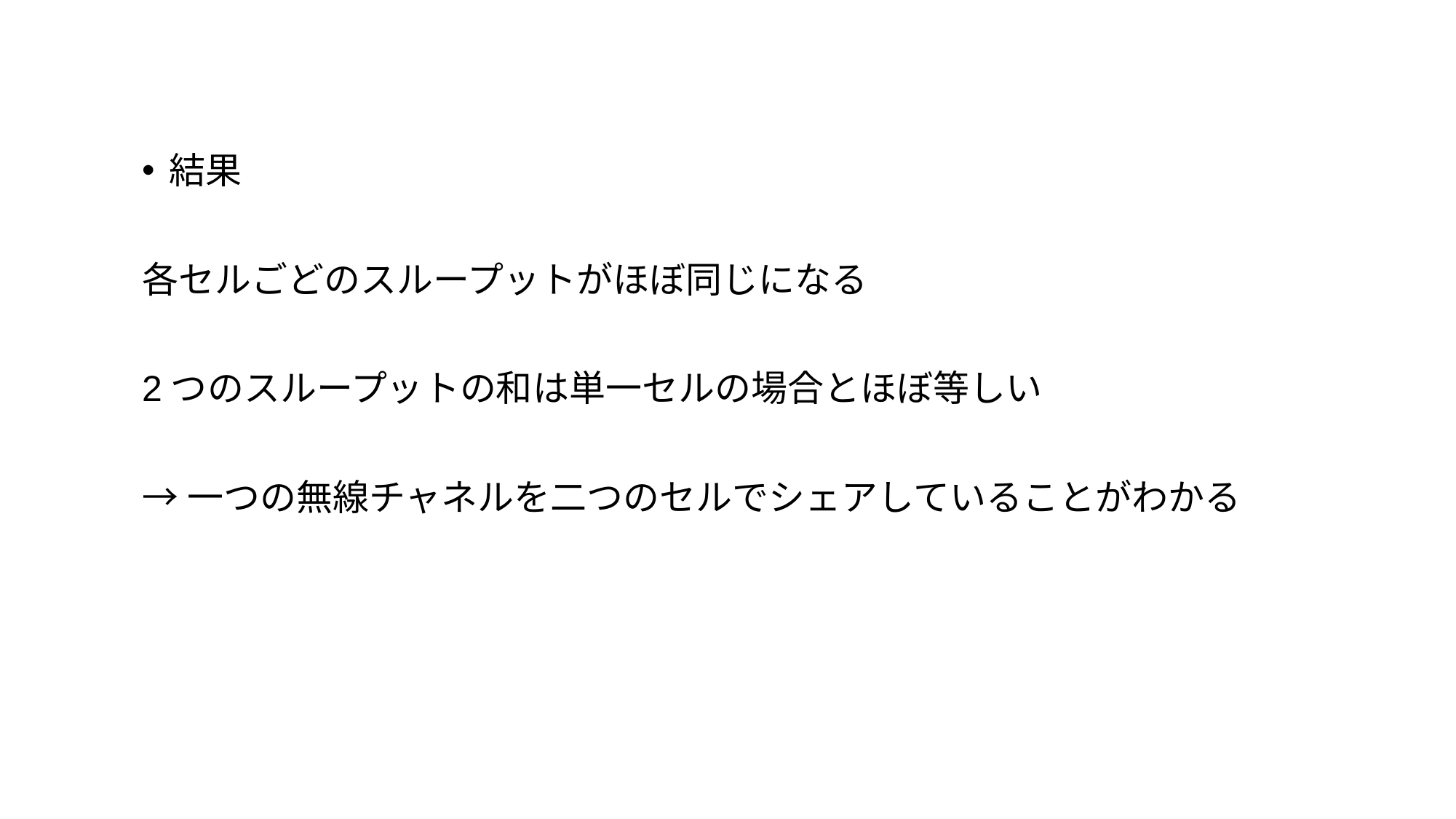

結果

各セルごどのスループットがほぼ同じになる

2つのスループットの和は単一セルの場合とほぼ等しい

→一つの無線チャネルを二つのセルでシェアしていることがわかる